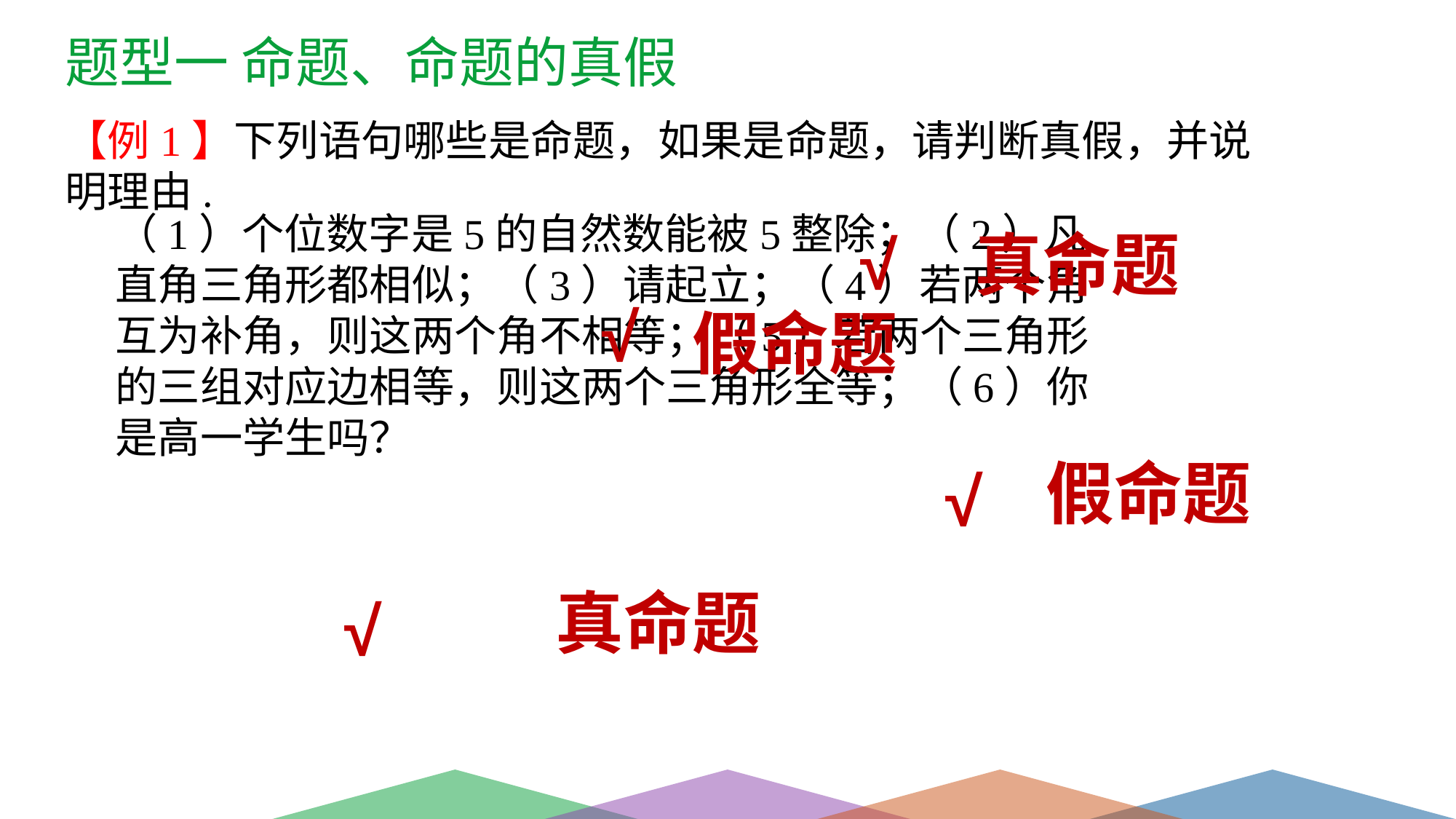

题型一 命题、命题的真假

【例1】下列语句哪些是命题，如果是命题，请判断真假，并说明理由.
（1）个位数字是5的自然数能被5整除；（2）凡直角三角形都相似；（3）请起立；（4）若两个角互为补角，则这两个角不相等；（5）若两个三角形的三组对应边相等，则这两个三角形全等；（6）你是高一学生吗？

√
真命题
√
假命题
假命题
√
真命题
√